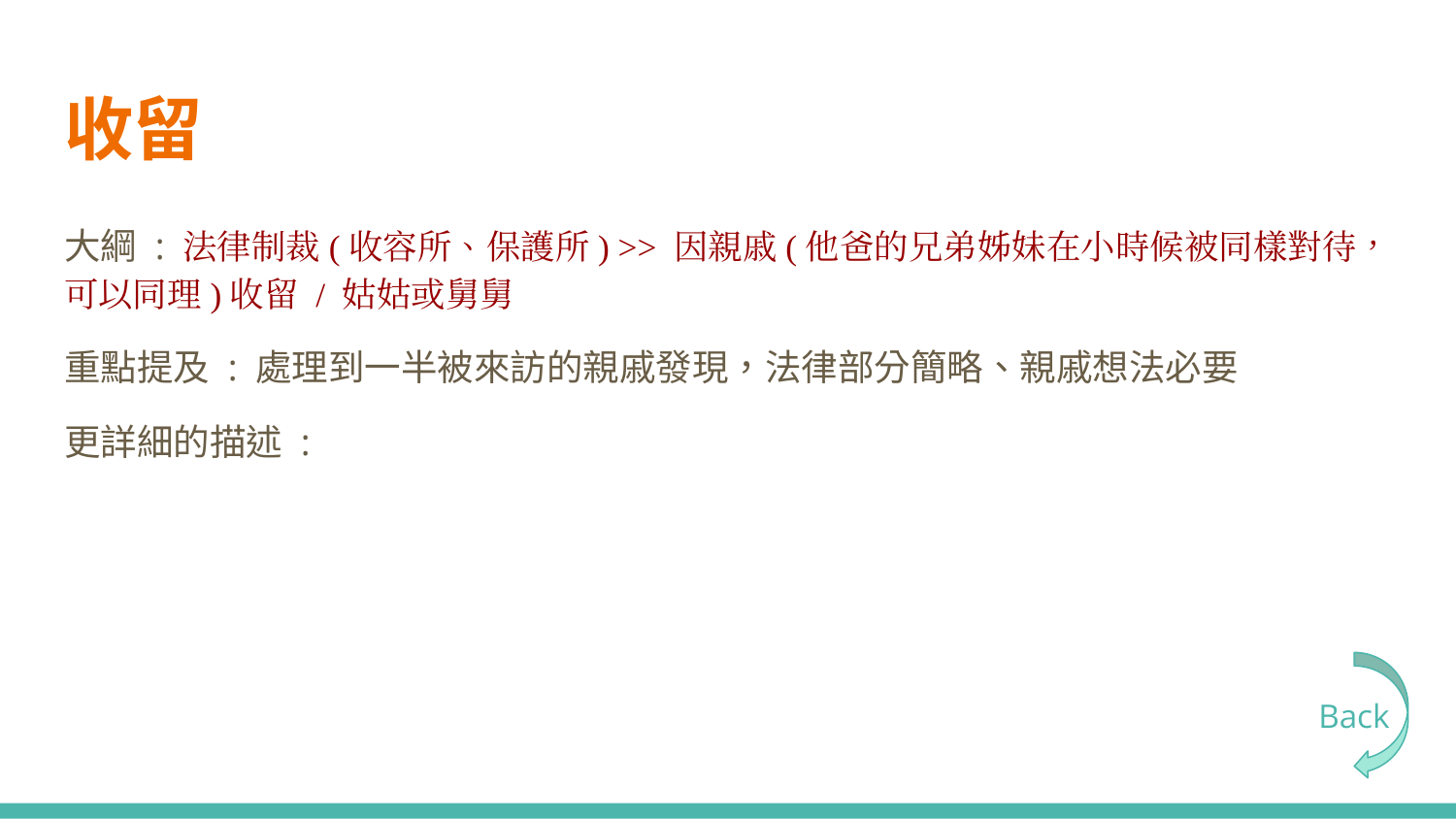

# 收留
大綱 : 法律制裁(收容所、保護所) >> 因親戚(他爸的兄弟姊妹在小時候被同樣對待，可以同理)收留 / 姑姑或舅舅
重點提及 : 處理到一半被來訪的親戚發現，法律部分簡略、親戚想法必要
更詳細的描述 :

Back